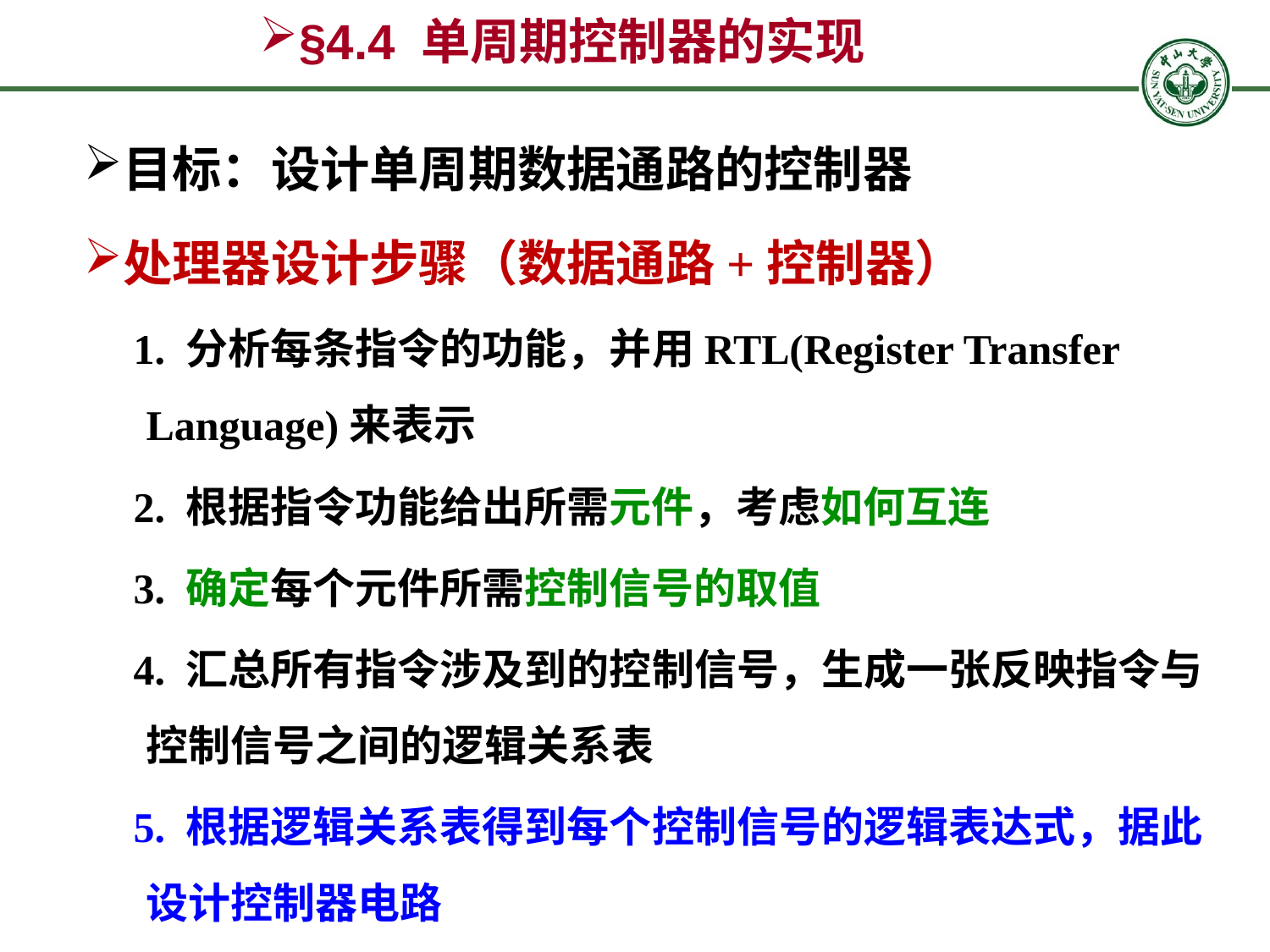

# §4.4 单周期控制器的实现
目标：设计单周期数据通路的控制器
处理器设计步骤（数据通路+控制器）
1. 分析每条指令的功能，并用RTL(Register Transfer Language)来表示
2. 根据指令功能给出所需元件，考虑如何互连
3. 确定每个元件所需控制信号的取值
4. 汇总所有指令涉及到的控制信号，生成一张反映指令与控制信号之间的逻辑关系表
5. 根据逻辑关系表得到每个控制信号的逻辑表达式，据此设计控制器电路